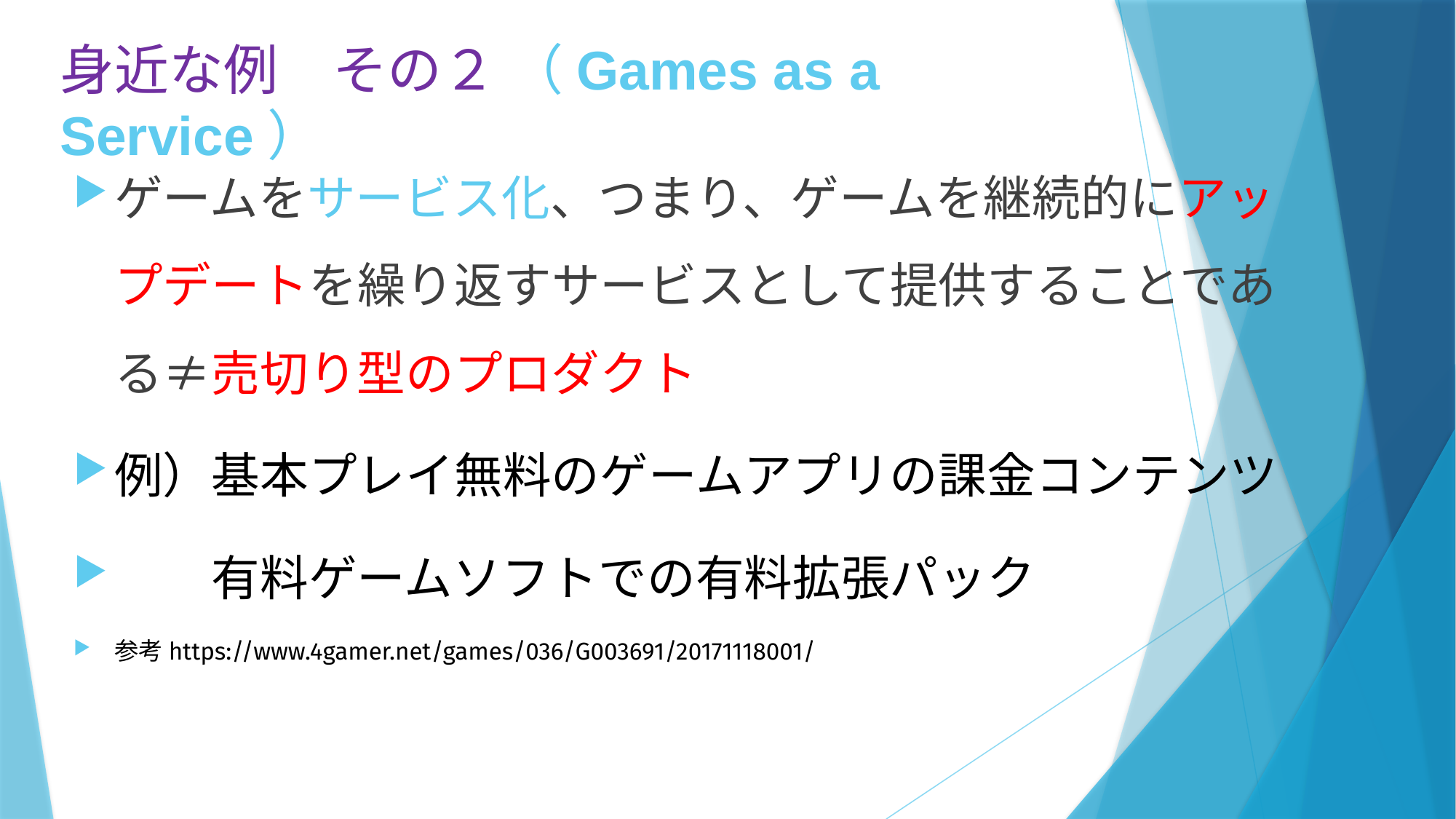

# 身近な例　その２ （Games as a Service）
ゲームをサービス化、つまり、ゲームを継続的にアップデートを繰り返すサービスとして提供することである≠売切り型のプロダクト
例）基本プレイ無料のゲームアプリの課金コンテンツ
　　有料ゲームソフトでの有料拡張パック
参考https://www.4gamer.net/games/036/G003691/20171118001/